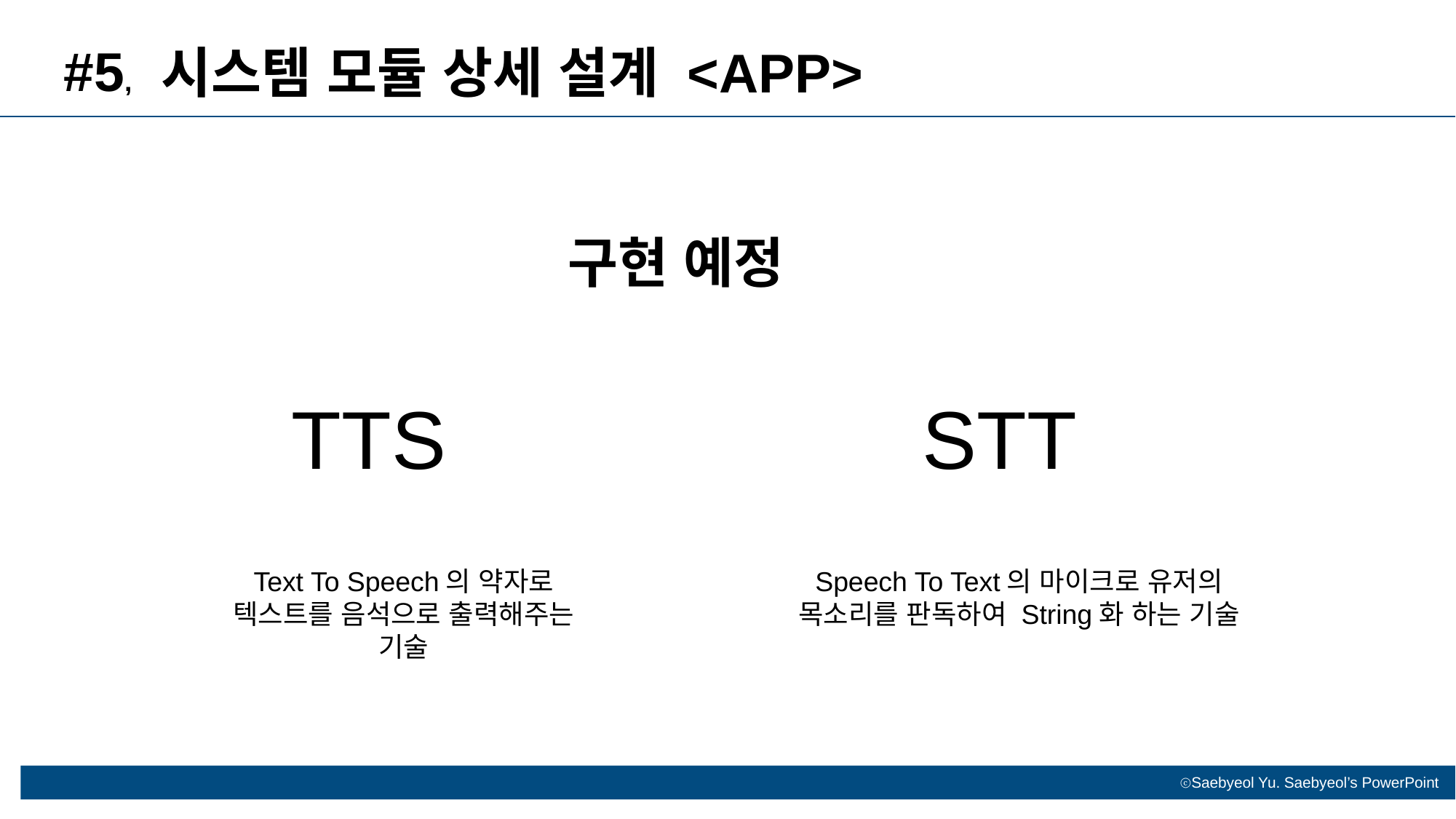

#5,
시스템 모듈 상세 설계 <APP>
구현 예정
TTS
STT
Text To Speech의 약자로 텍스트를 음석으로 출력해주는 기술
Speech To Text의 마이크로 유저의 목소리를 판독하여 String화 하는 기술